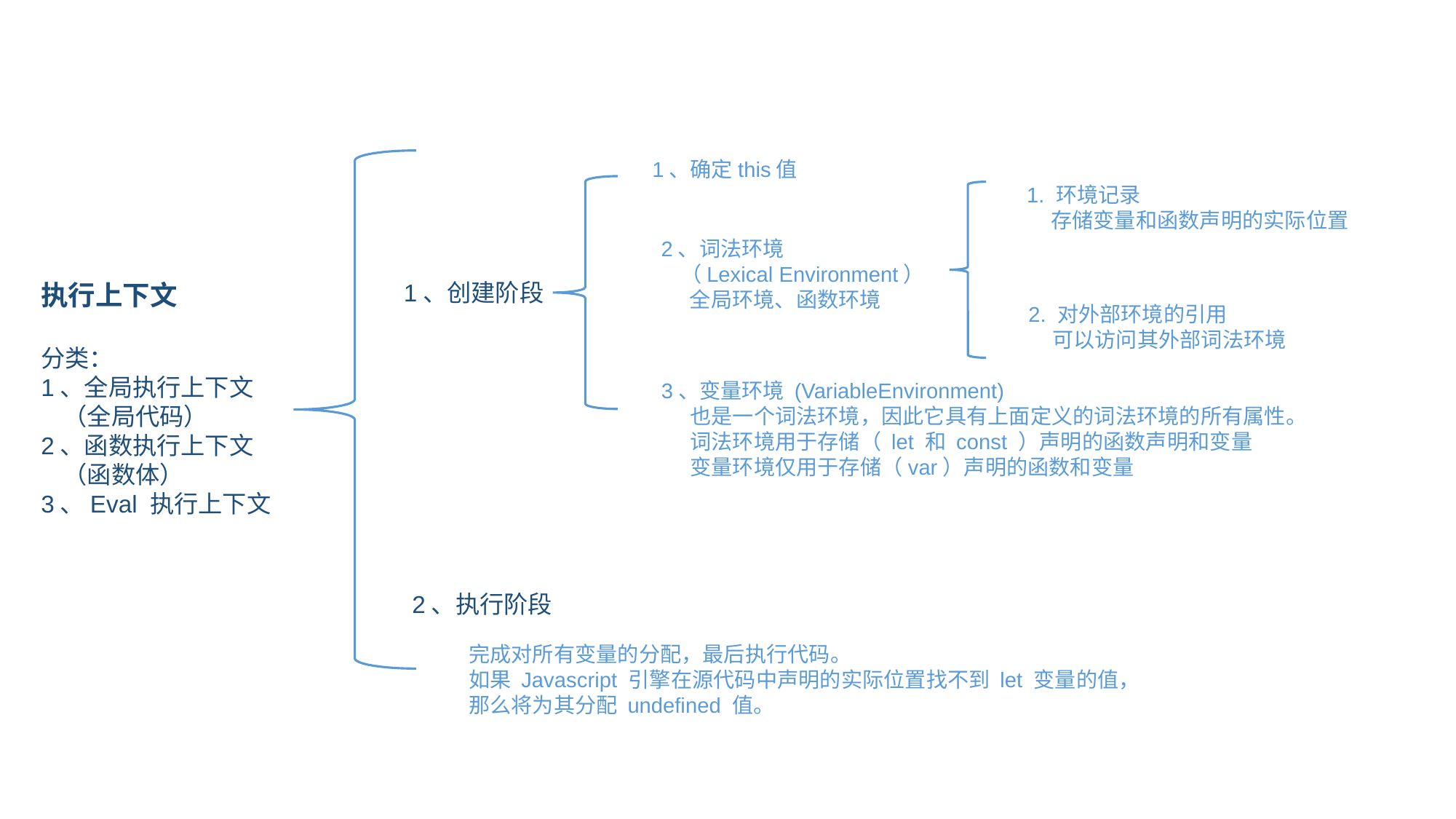

1、确定this值

1. 环境记录
    存储变量和函数声明的实际位置

2、词法环境
   （Lexical Environment）
     全局环境、函数环境
1、创建阶段
执行上下文

分类：
1、全局执行上下文
   （全局代码）
2、函数执行上下文
   （函数体）
3、Eval 执行上下文

2. 对外部环境的引用
    可以访问其外部词法环境
3、变量环境 (VariableEnvironment)
     也是一个词法环境，因此它具有上面定义的词法环境的所有属性。
     词法环境用于存储（ let 和 const ）声明的函数声明和变量
     变量环境仅用于存储（var）声明的函数和变量
2、执行阶段
完成对所有变量的分配，最后执行代码。
如果 Javascript 引擎在源代码中声明的实际位置找不到 let 变量的值，
那么将为其分配 undefined 值。